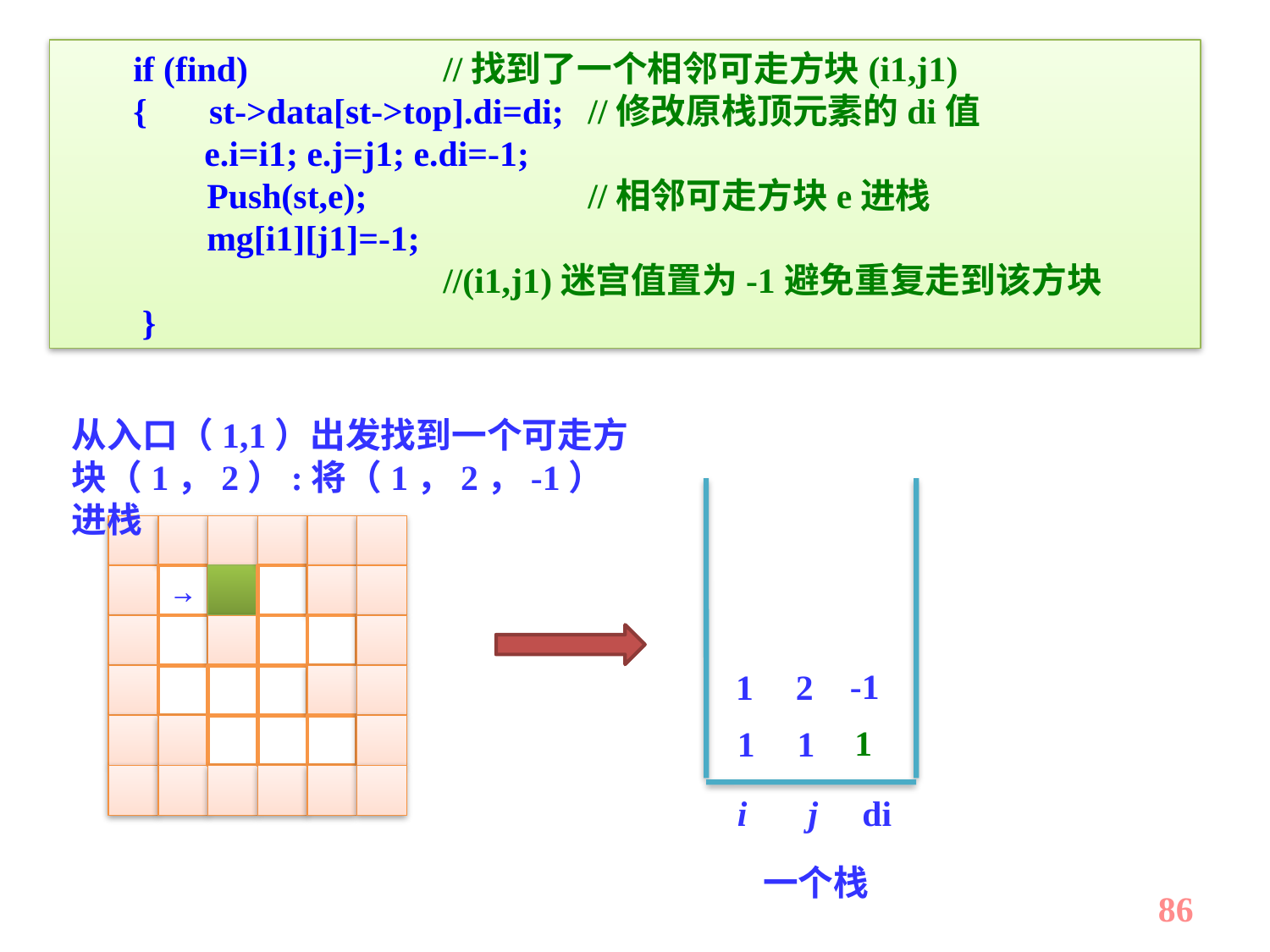

if (find)  		//找到了一个相邻可走方块(i1,j1)
        {       st->data[st->top].di=di;	  //修改原栈顶元素的di值
                e.i=i1; e.j=j1; e.di=-1;
	  Push(st,e);		  //相邻可走方块e进栈
	  mg[i1][j1]=-1;
			//(i1,j1)迷宫值置为-1避免重复走到该方块
         }
从入口（1,1）出发找到一个可走方块（1，2）:将（1，2，-1）进栈

→

-1
1
2

1
1
1

i 　j     di
一个栈
86